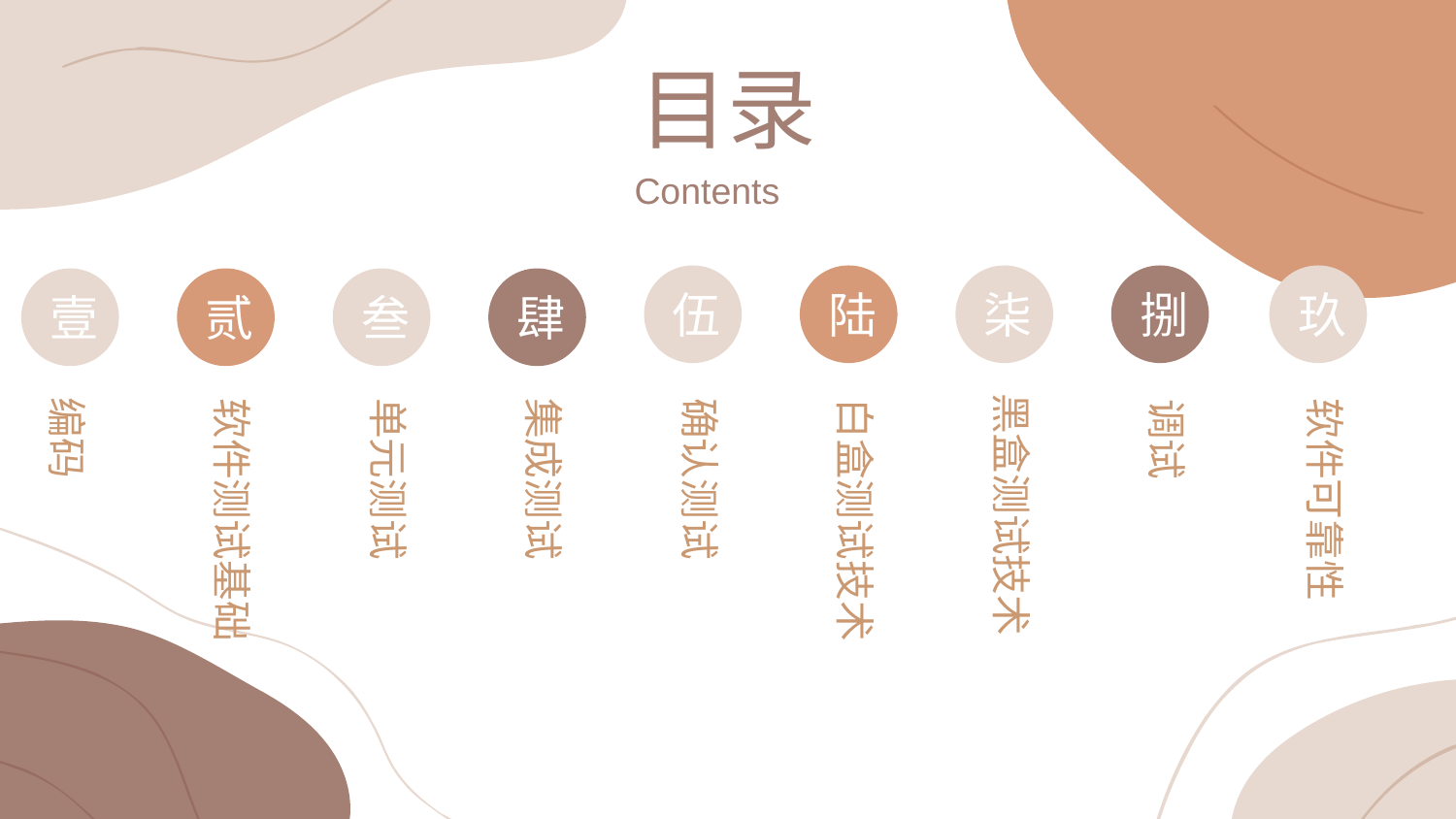

目录
Contents

玖
伍
陆
柒
捌
壹
贰
叁
肆

黑盒测试技术

编码
软件测试基础
单元测试
集成测试
确认测试
白盒测试技术
软件可靠性
调试